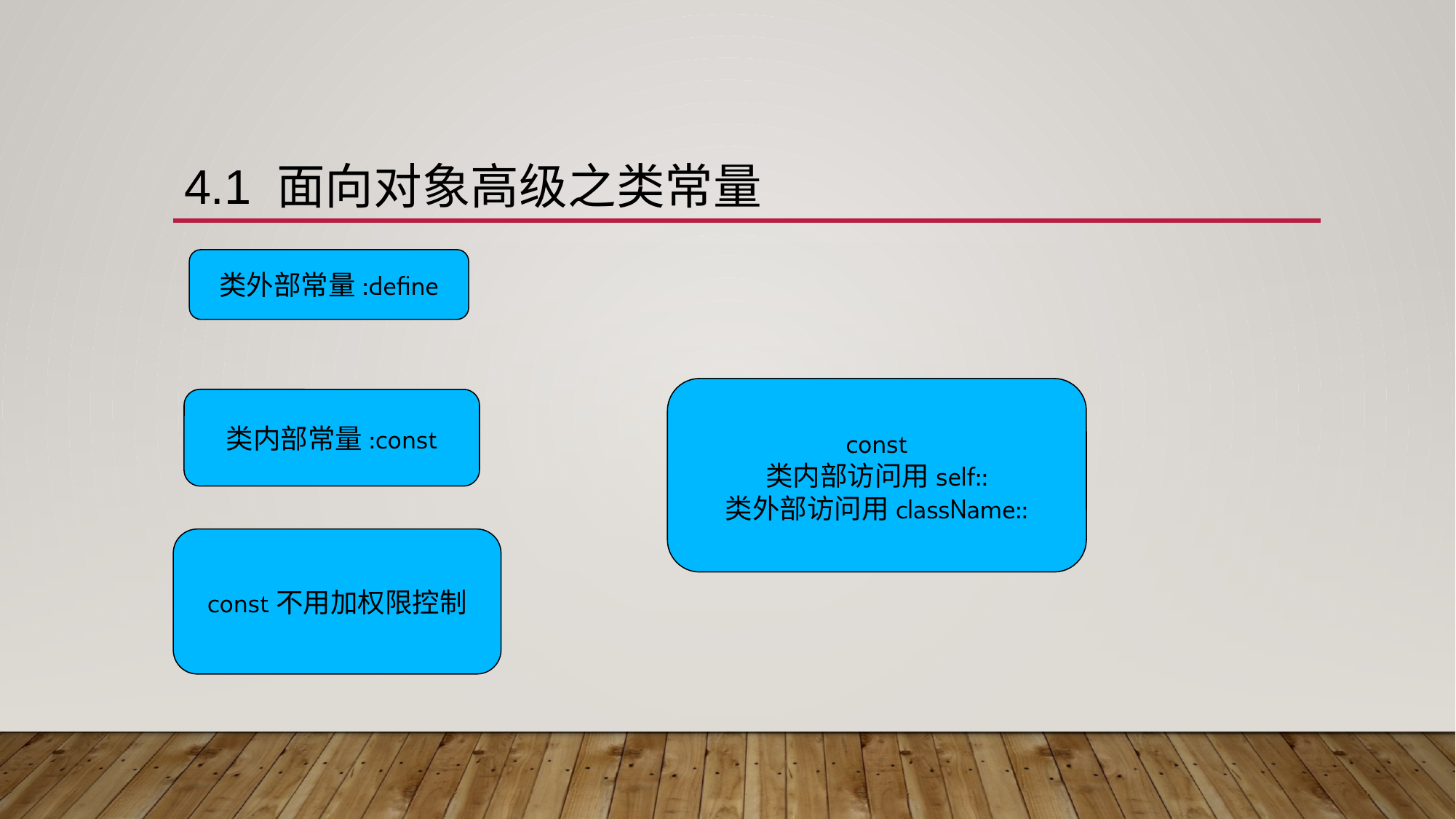

# 4.1 面向对象高级之类常量
类外部常量:define
const
类内部访问用self::
类外部访问用className::
类内部常量:const
const不用加权限控制